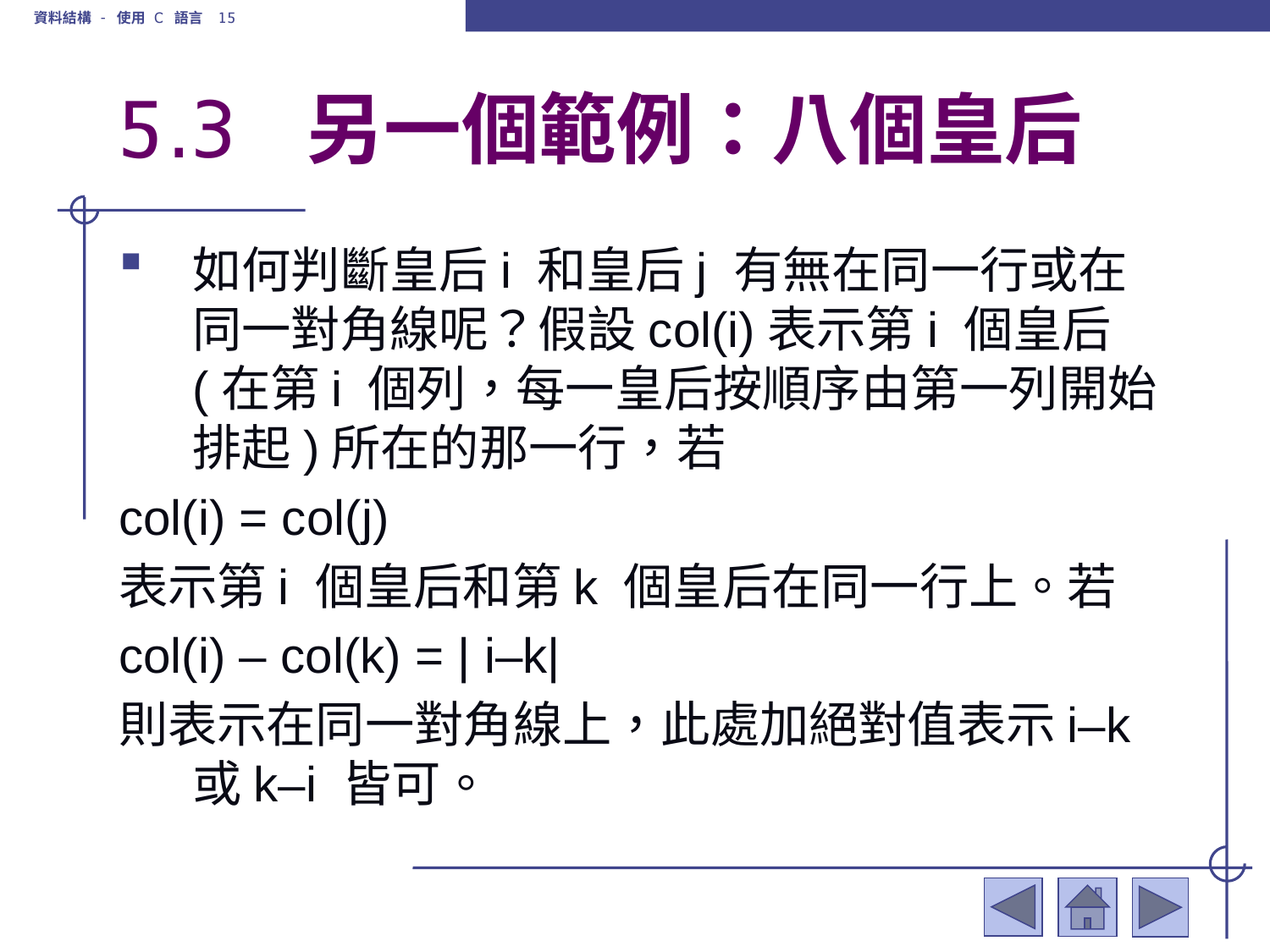

資料結構 - 使用 C 語言   15
# 5.3  另一個範例：八個皇后
如何判斷皇后i 和皇后j 有無在同一行或在同一對角線呢？假設col(i)表示第i 個皇后(在第i 個列，每一皇后按順序由第一列開始排起)所在的那一行，若
col(i) = col(j)
表示第i 個皇后和第k 個皇后在同一行上。若
col(i) – col(k) = | i–k|
則表示在同一對角線上，此處加絕對值表示i–k 或k–i 皆可。